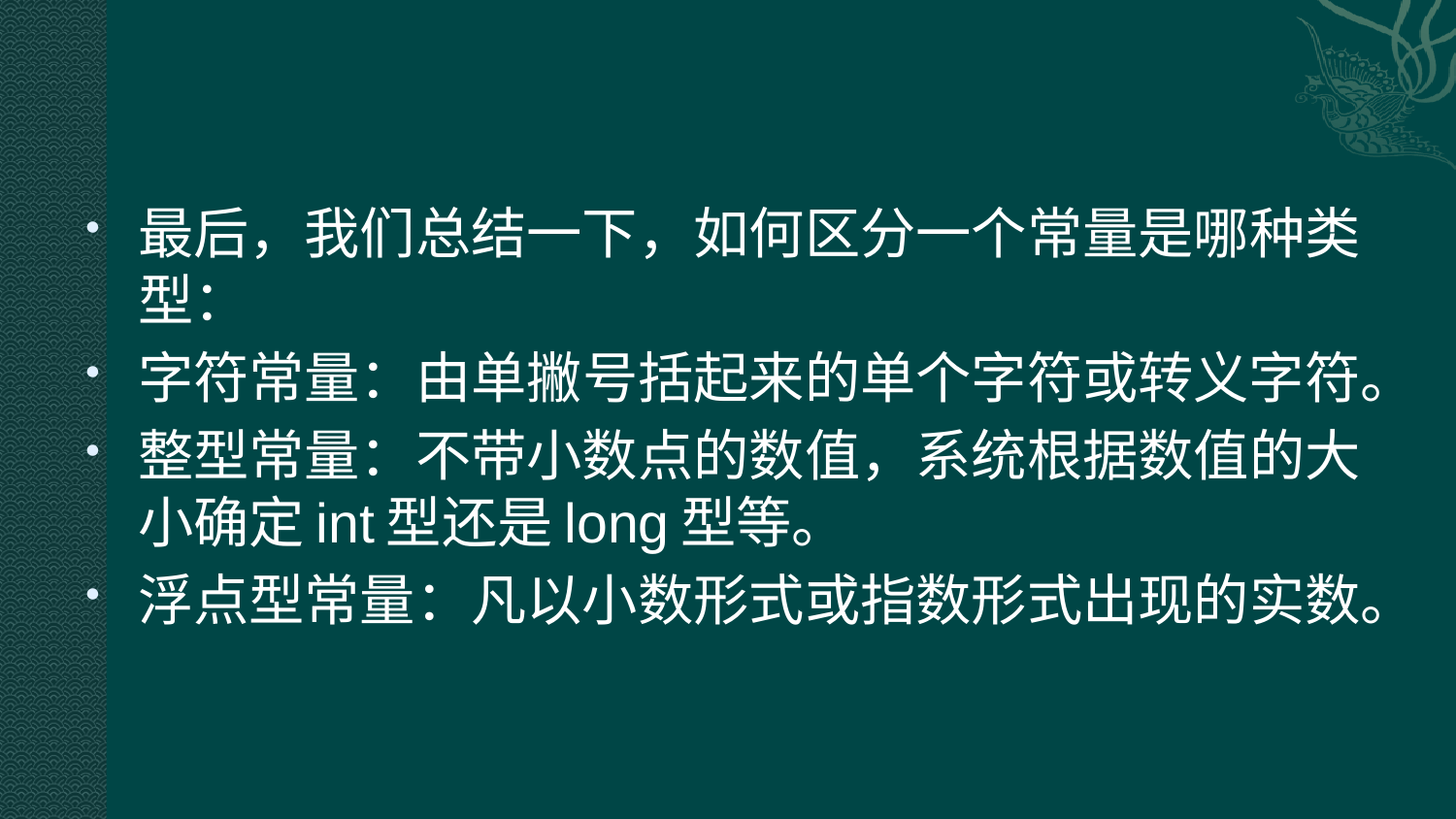

#
最后，我们总结一下，如何区分一个常量是哪种类型：
字符常量：由单撇号括起来的单个字符或转义字符。
整型常量：不带小数点的数值，系统根据数值的大小确定int型还是long型等。
浮点型常量：凡以小数形式或指数形式出现的实数。